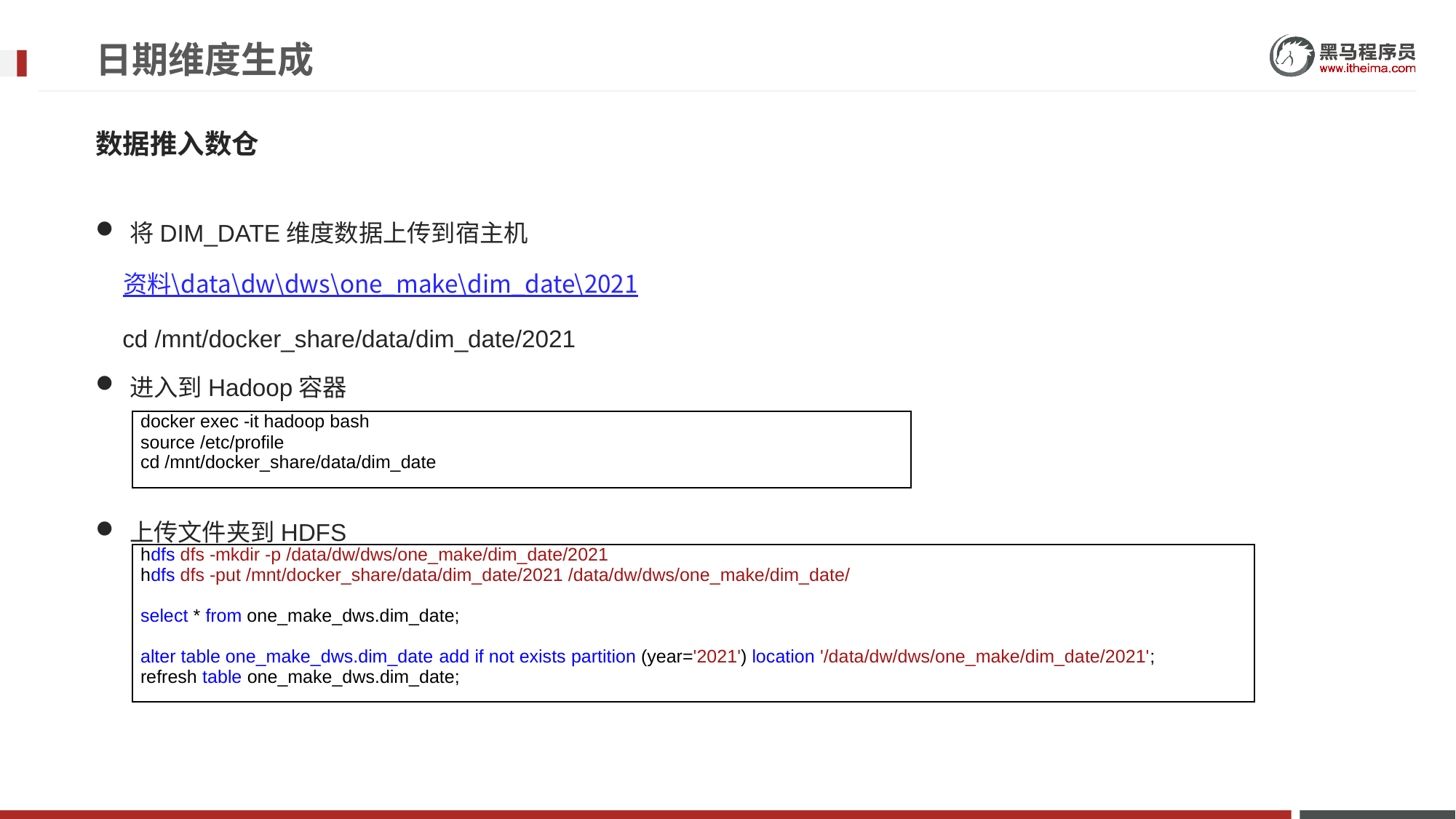

# 日期维度生成
数据推入数仓
将DIM_DATE维度数据上传到宿主机
    资料\data\dw\dws\one_make\dim_date\2021
    cd /mnt/docker_share/data/dim_date/2021
进入到Hadoop容器

上传文件夹到HDFS

| docker exec -it hadoop bash source /etc/profile cd /mnt/docker\_share/data/dim\_date |
| --- |
| hdfs dfs -mkdir -p /data/dw/dws/one\_make/dim\_date/2021 hdfs dfs -put /mnt/docker\_share/data/dim\_date/2021 /data/dw/dws/one\_make/dim\_date/ select \* from one\_make\_dws.dim\_date; alter table one\_make\_dws.dim\_date add if not exists partition (year='2021') location '/data/dw/dws/one\_make/dim\_date/2021'; refresh table one\_make\_dws.dim\_date; |
| --- |